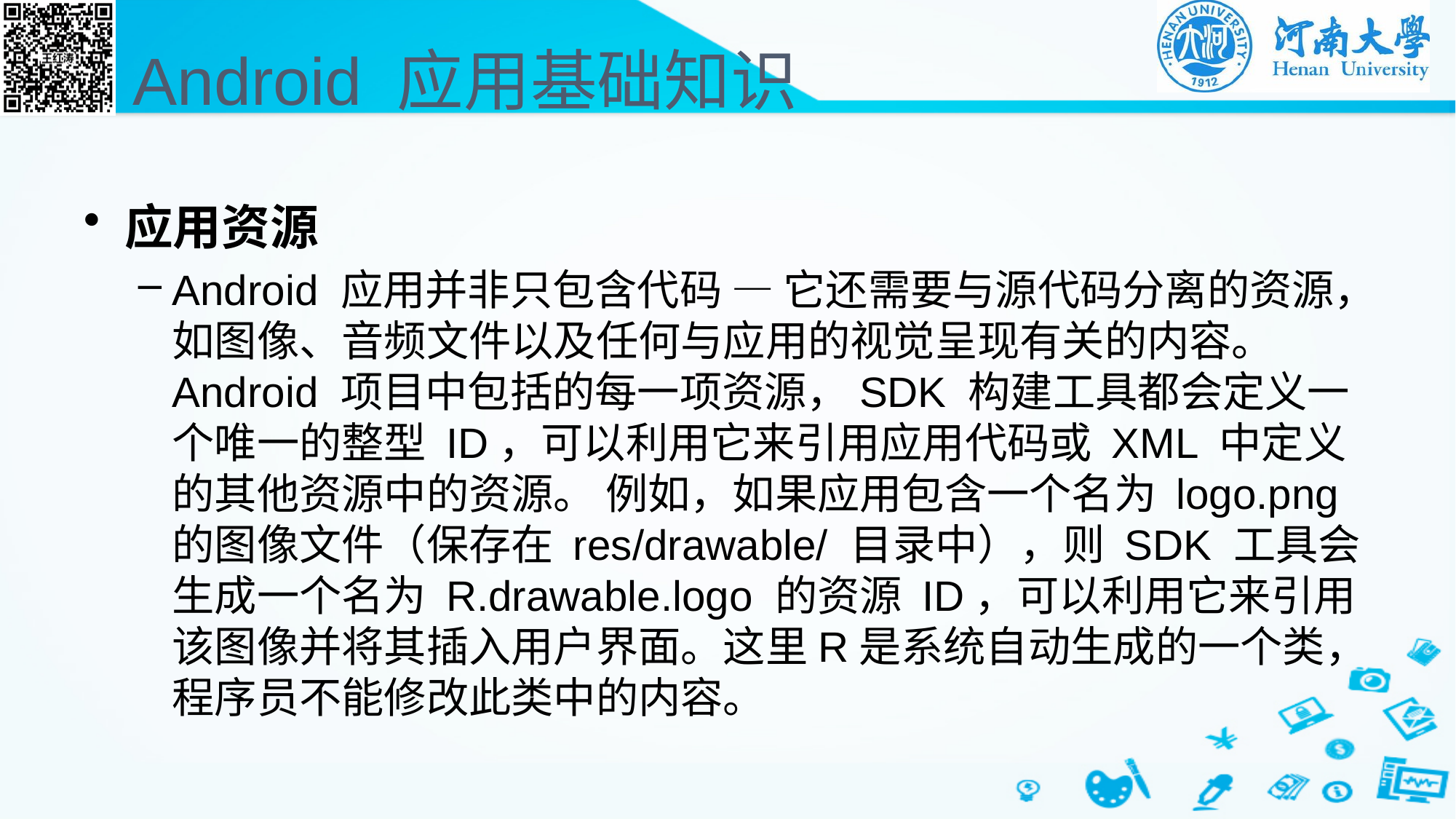

# Android 应用基础知识
应用资源
Android 应用并非只包含代码 — 它还需要与源代码分离的资源，如图像、音频文件以及任何与应用的视觉呈现有关的内容。  Android 项目中包括的每一项资源，SDK 构建工具都会定义一个唯一的整型 ID，可以利用它来引用应用代码或 XML 中定义的其他资源中的资源。 例如，如果应用包含一个名为 logo.png 的图像文件（保存在 res/drawable/ 目录中），则 SDK 工具会生成一个名为 R.drawable.logo 的资源 ID，可以利用它来引用该图像并将其插入用户界面。这里R是系统自动生成的一个类，程序员不能修改此类中的内容。